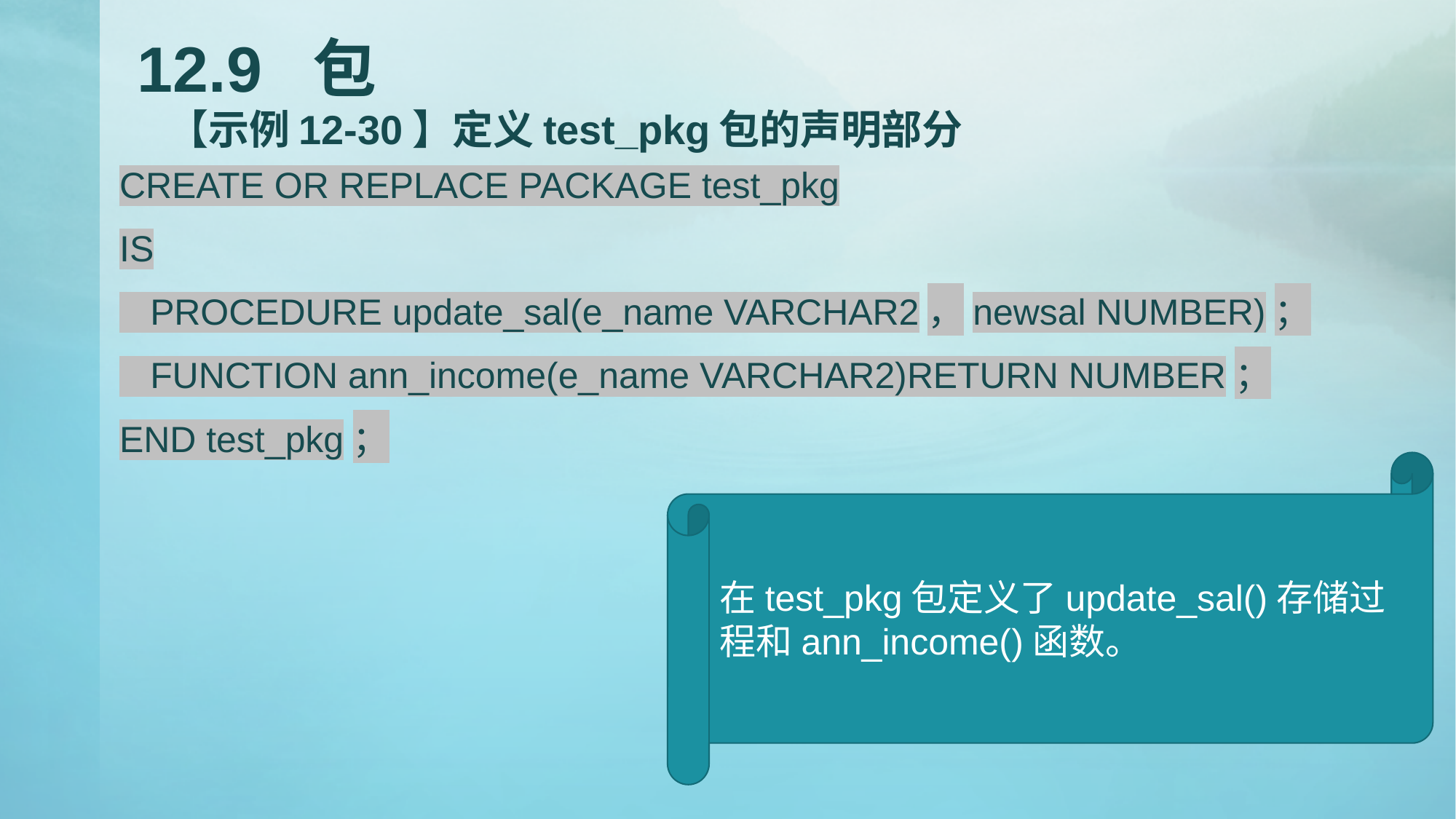

# 12.9  包 【示例12-30】定义test_pkg包的声明部分
CREATE OR REPLACE PACKAGE test_pkg
IS
   PROCEDURE update_sal(e_name VARCHAR2，newsal NUMBER)；
   FUNCTION ann_income(e_name VARCHAR2)RETURN NUMBER；
END test_pkg；
在test_pkg包定义了update_sal()存储过程和ann_income()函数。